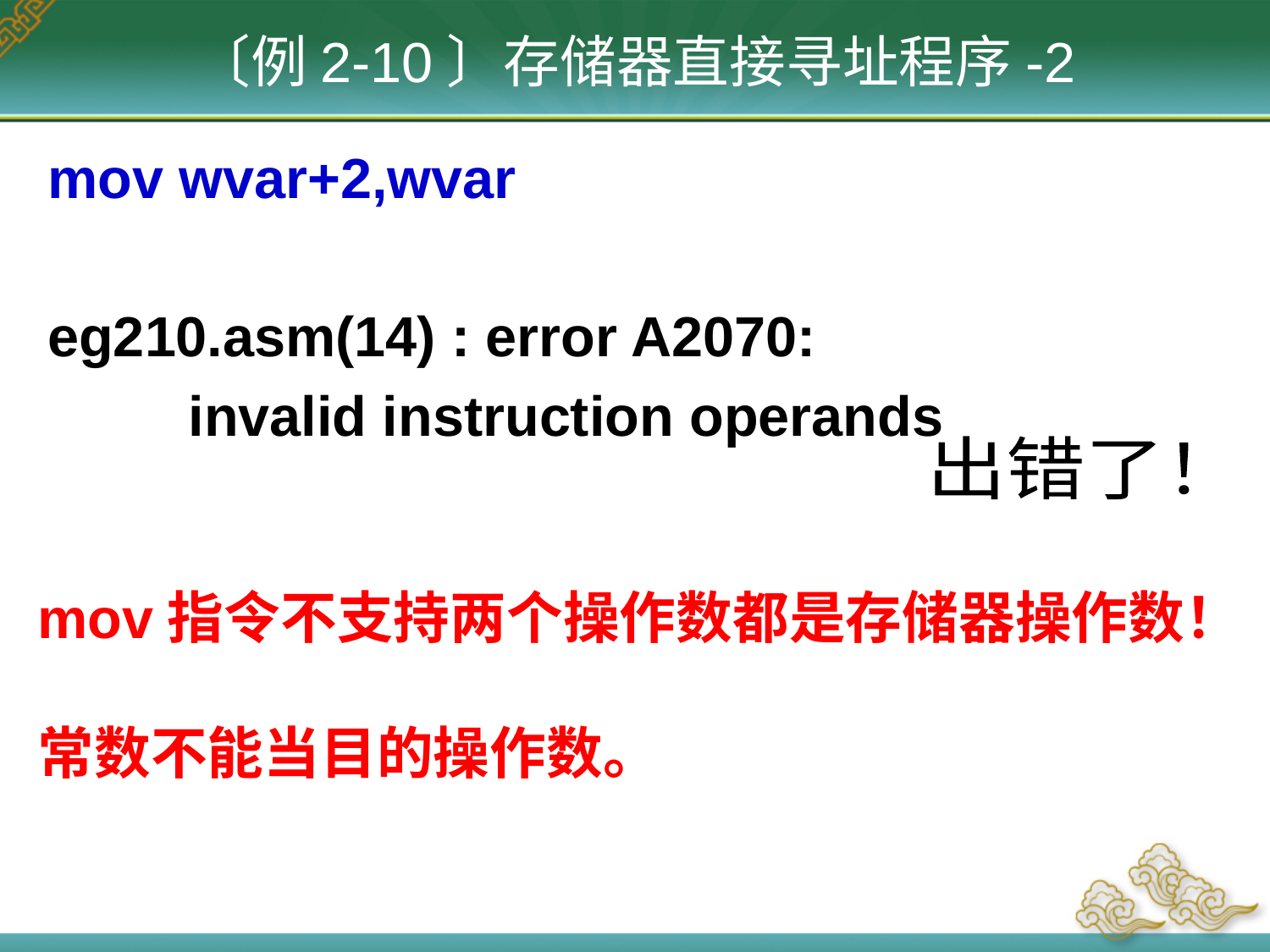

# 〔例2-10〕存储器直接寻址程序-2
mov wvar+2,wvar

eg210.asm(14) : error A2070:
         invalid instruction operands
出错了！
mov指令不支持两个操作数都是存储器操作数！

常数不能当目的操作数。